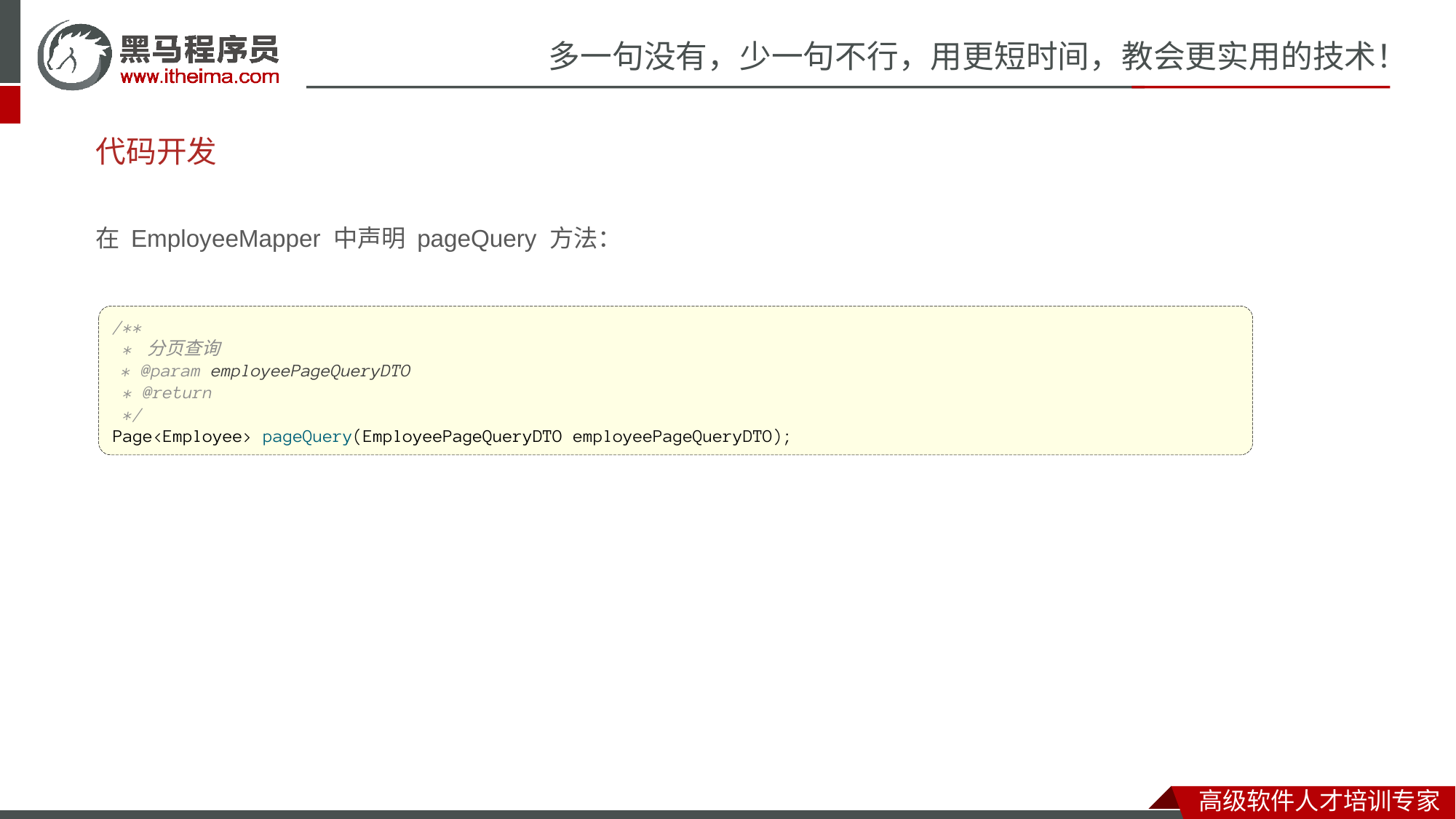

# 代码开发
在 EmployeeMapper 中声明 pageQuery 方法：
/**
 * 分页查询
 * @param employeePageQueryDTO
 * @return
 */
Page<Employee> pageQuery(EmployeePageQueryDTO employeePageQueryDTO);